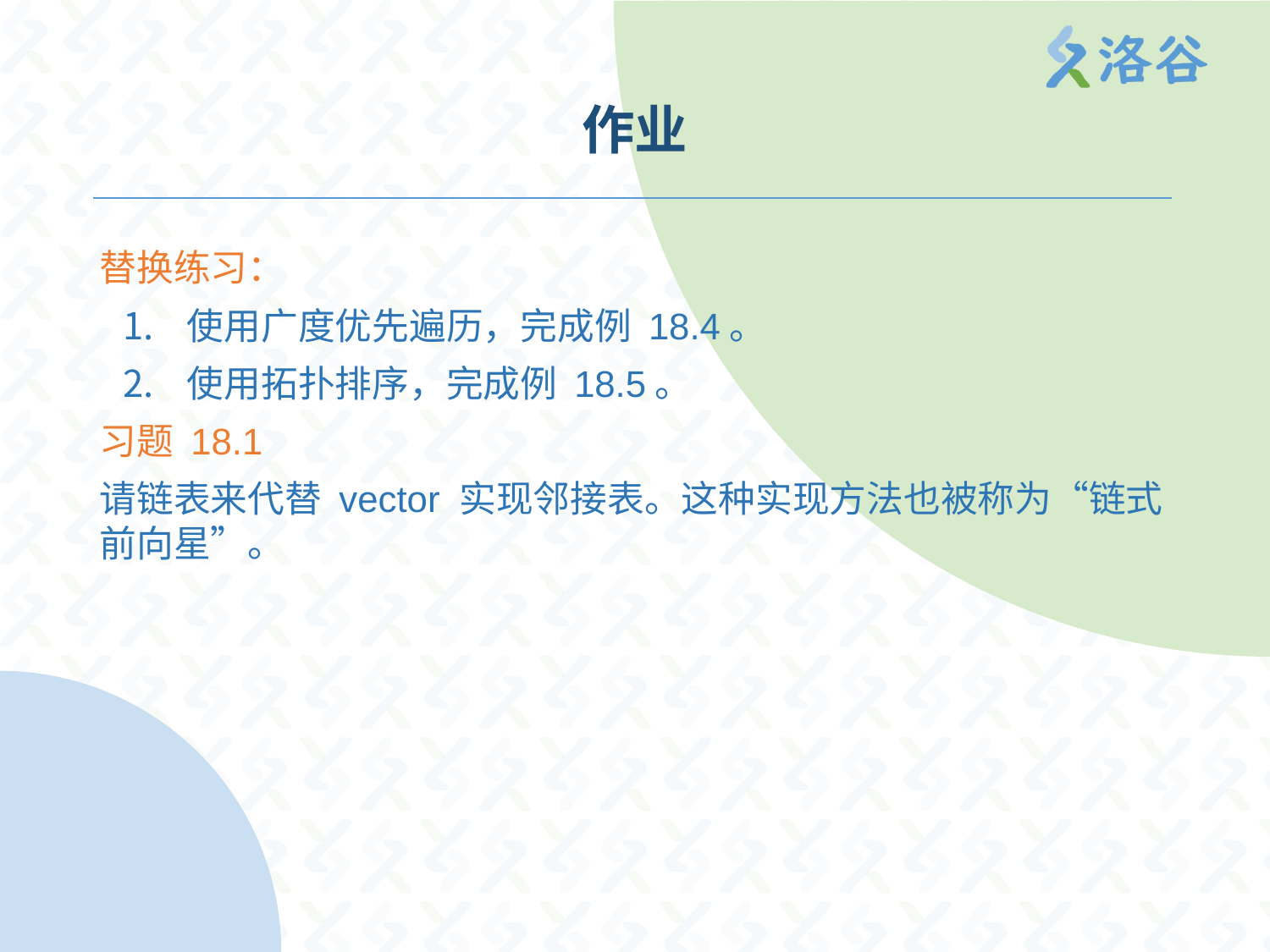

# 作业
替换练习：
使用广度优先遍历，完成例 18.4。
使用拓扑排序，完成例 18.5。
习题 18.1
请链表来代替 vector 实现邻接表。这种实现方法也被称为“链式前向星”。